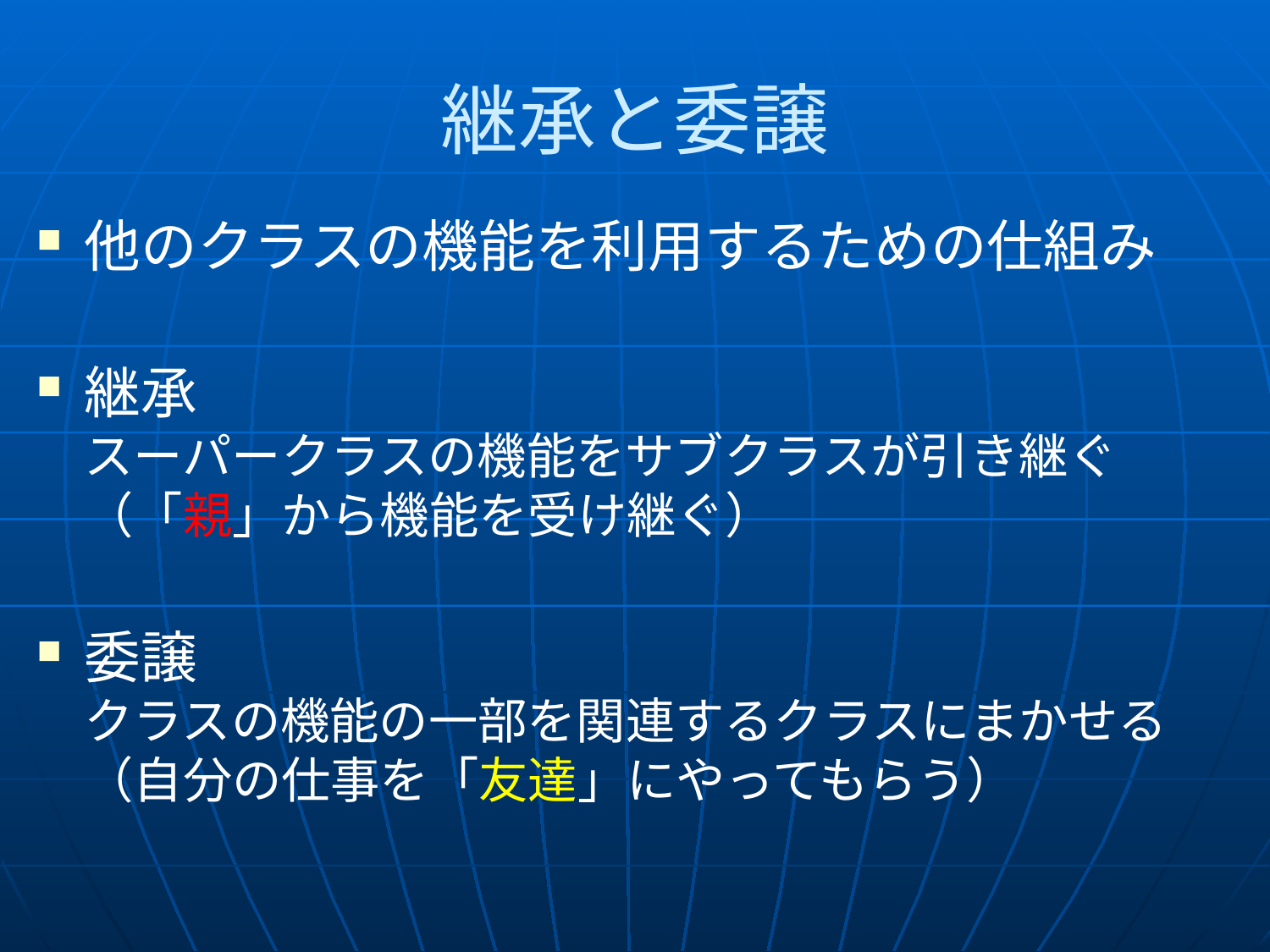

# 継承と委譲
他のクラスの機能を利用するための仕組み
継承
スーパークラスの機能をサブクラスが引き継ぐ
（「親」から機能を受け継ぐ）
委譲
クラスの機能の一部を関連するクラスにまかせる
（自分の仕事を「友達」にやってもらう）